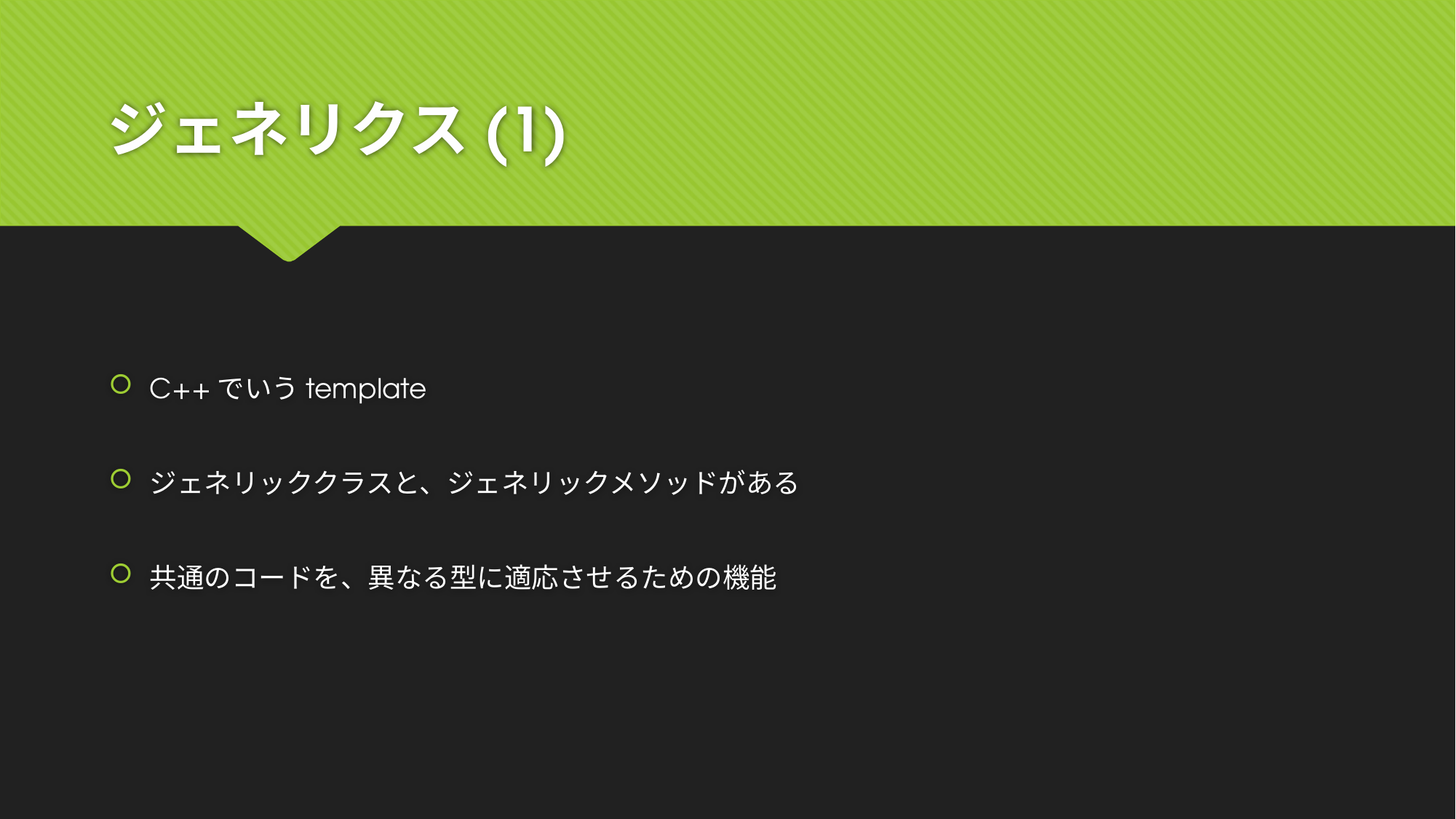

# ジェネリクス(1)
C++でいうtemplate

ジェネリッククラスと、ジェネリックメソッドがある

共通のコードを、異なる型に適応させるための機能